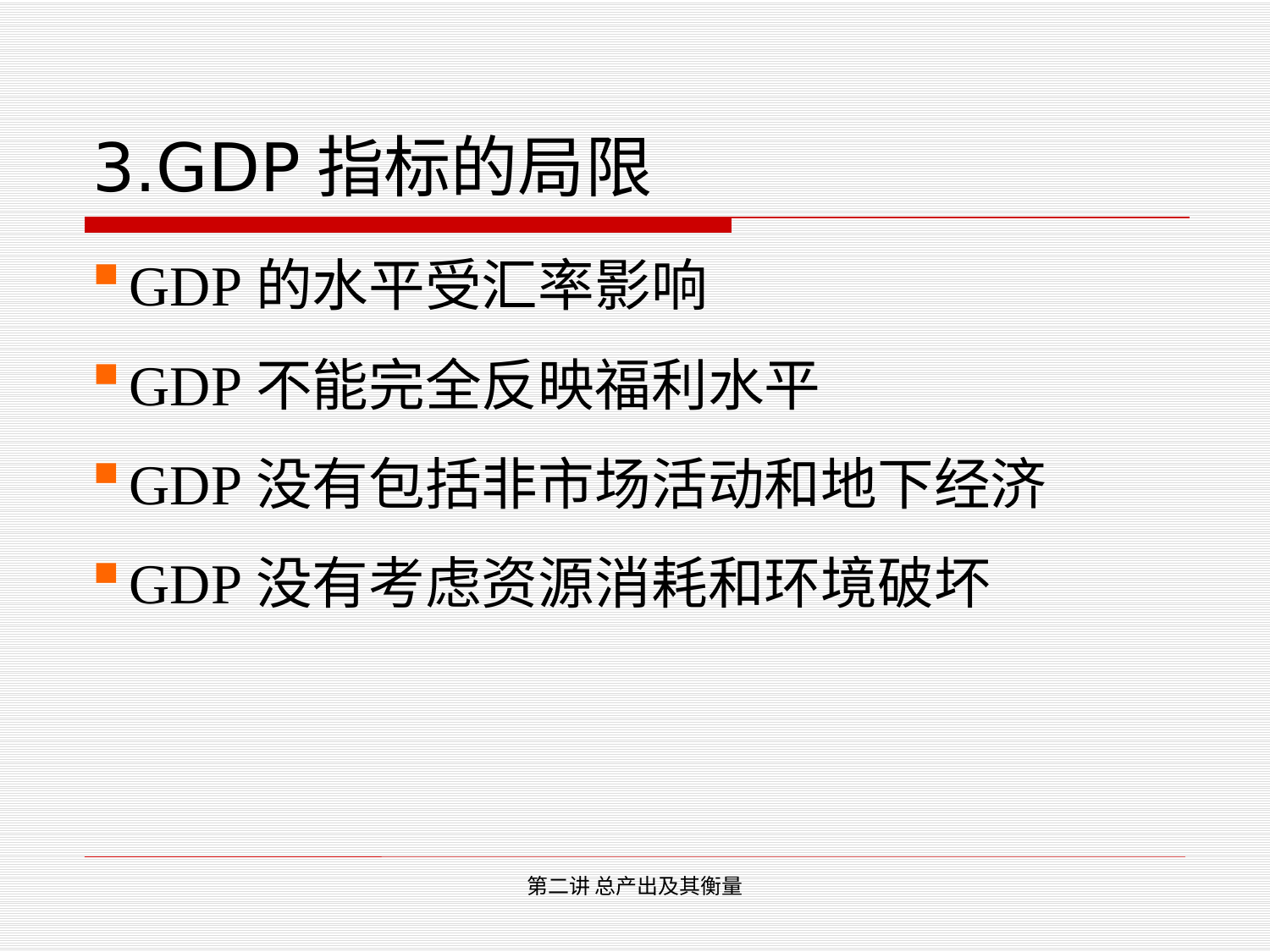

# 3.GDP指标的局限
GDP的水平受汇率影响
GDP不能完全反映福利水平
GDP没有包括非市场活动和地下经济
GDP没有考虑资源消耗和环境破坏

第二讲 总产出及其衡量